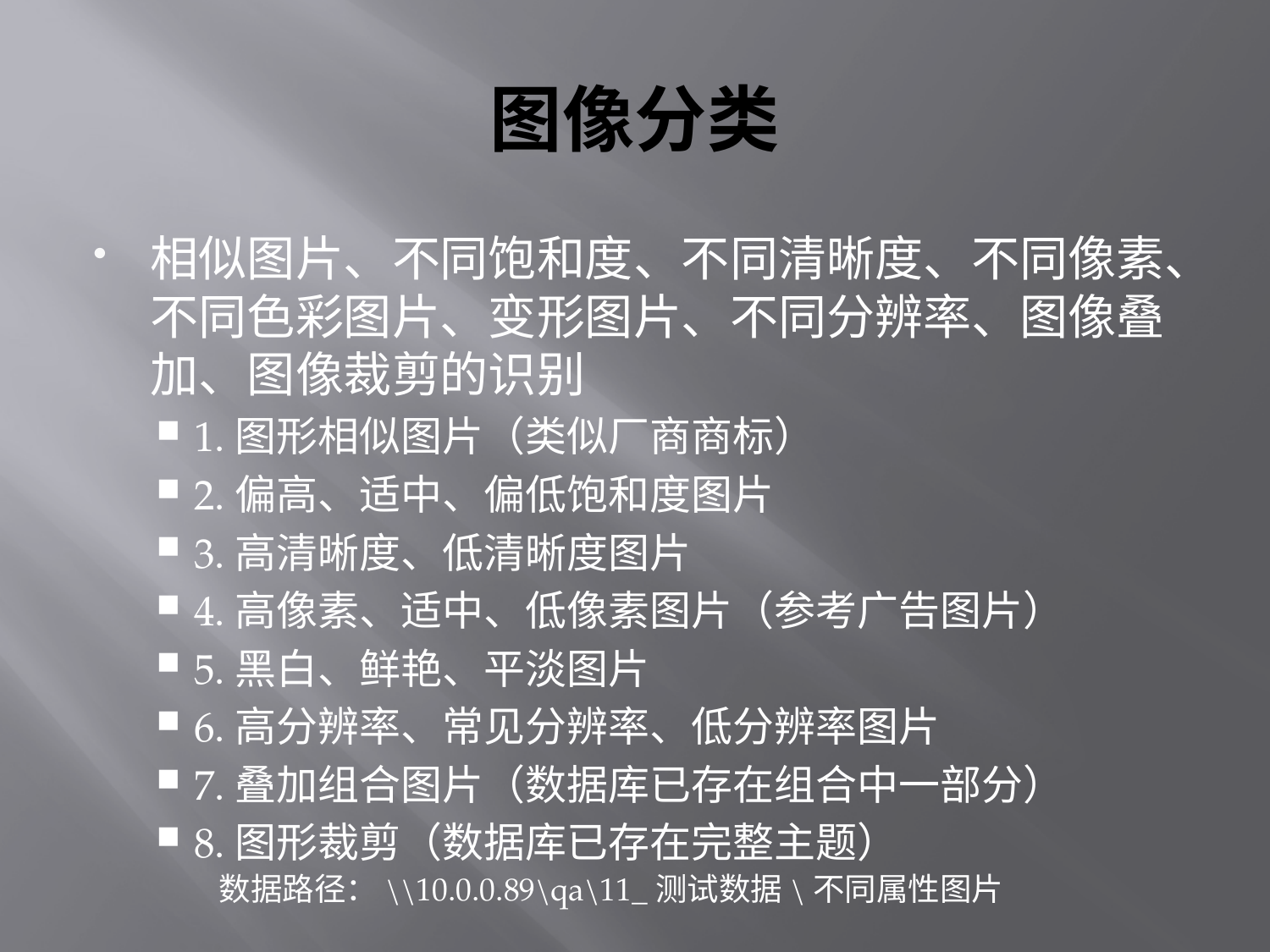

# 图像分类
相似图片、不同饱和度、不同清晰度、不同像素、不同色彩图片、变形图片、不同分辨率、图像叠加、图像裁剪的识别
1.图形相似图片（类似厂商商标）
2.偏高、适中、偏低饱和度图片
3.高清晰度、低清晰度图片
4.高像素、适中、低像素图片（参考广告图片）
5.黑白、鲜艳、平淡图片
6.高分辨率、常见分辨率、低分辨率图片
7.叠加组合图片（数据库已存在组合中一部分）
8.图形裁剪（数据库已存在完整主题）
数据路径：\\10.0.0.89\qa\11_测试数据\不同属性图片